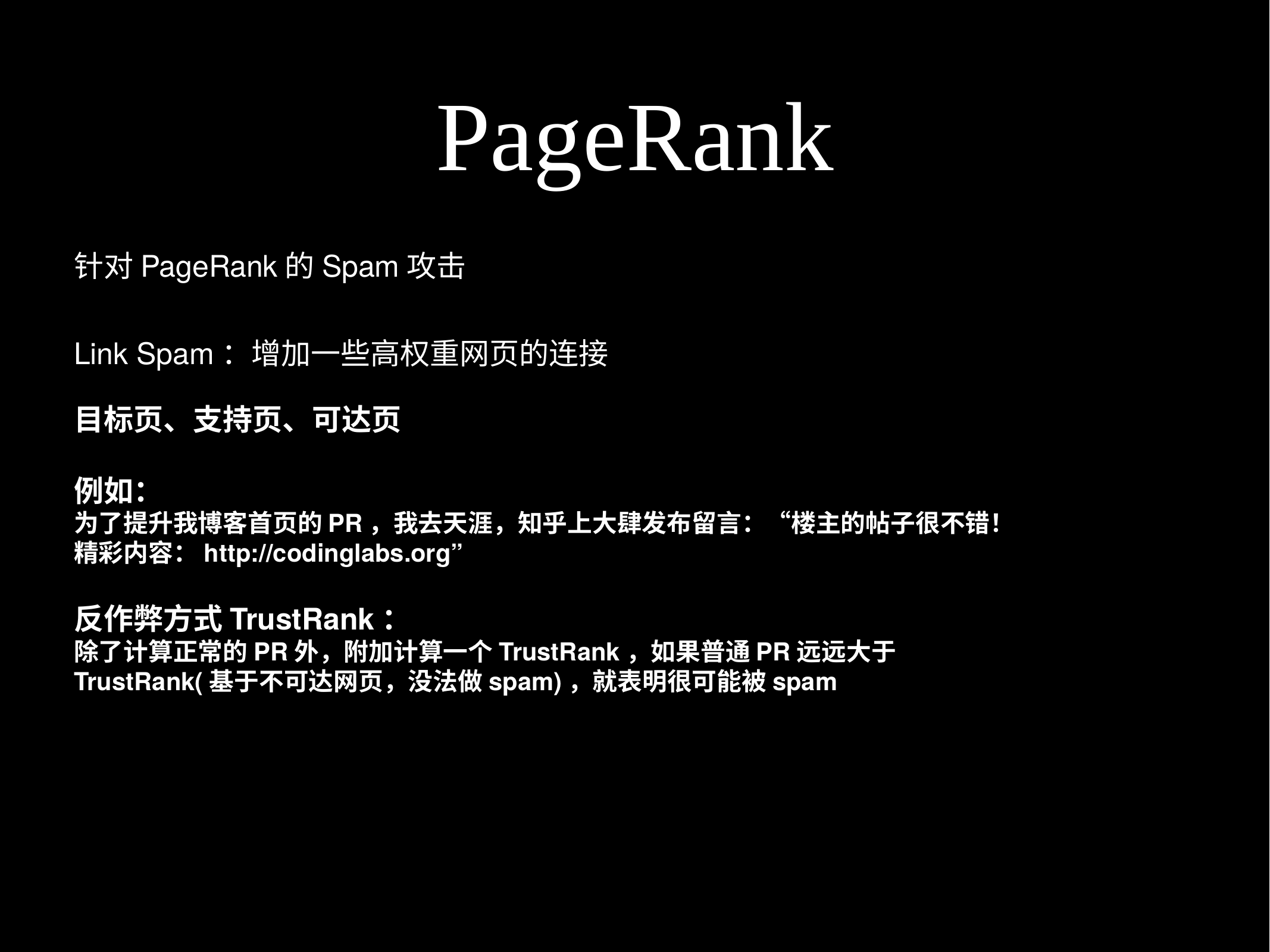

# PageRank
针对PageRank的Spam攻击
Link Spam：增加一些高权重网页的连接

目标页、支持页、可达页

例如：
为了提升我博客首页的PR，我去天涯，知乎上大肆发布留言：“楼主的帖子很不错！精彩内容：http://codinglabs.org”

反作弊方式TrustRank：
除了计算正常的PR外，附加计算一个TrustRank，如果普通PR远远大于TrustRank(基于不可达网页，没法做spam)，就表明很可能被spam